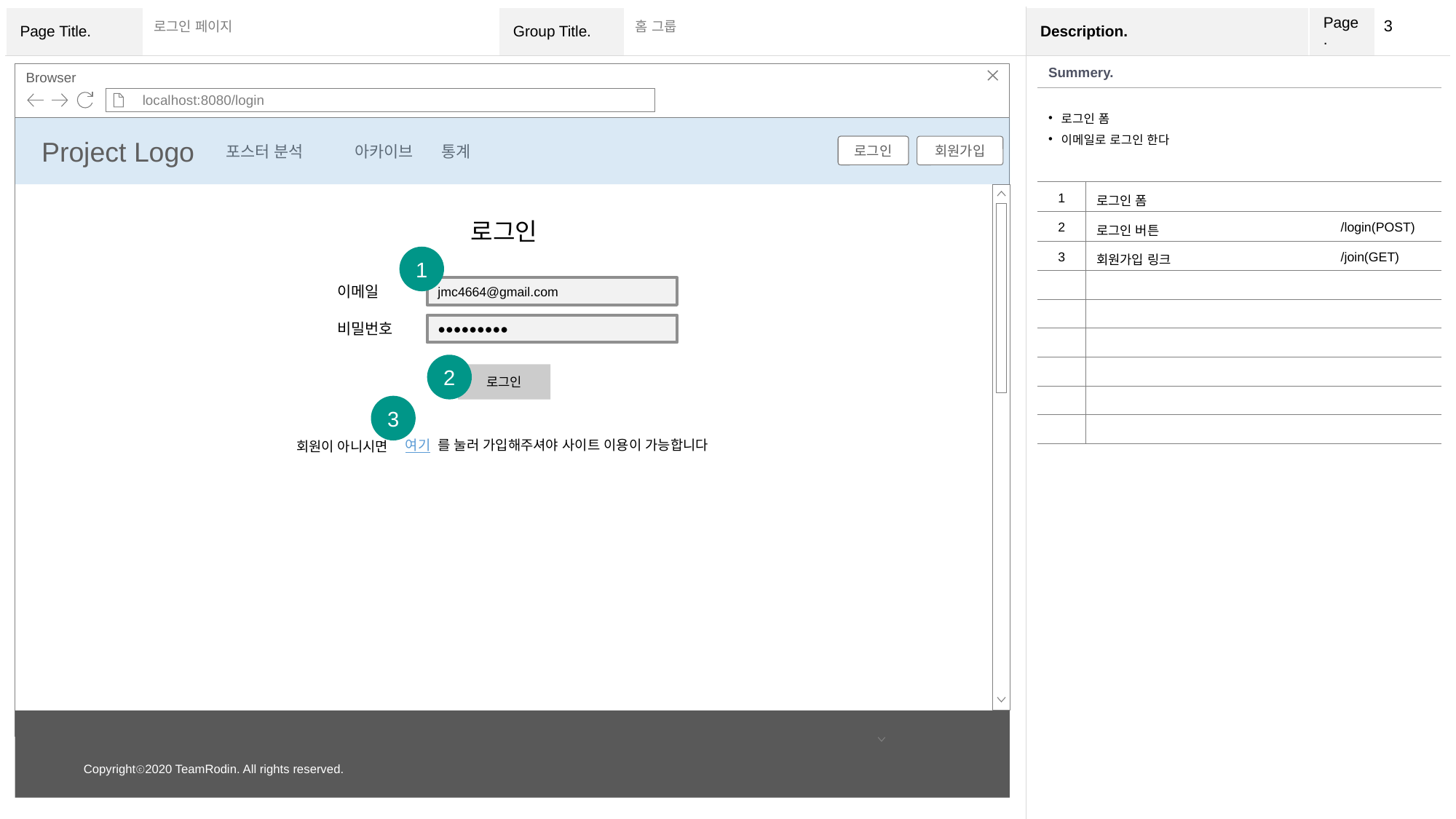

로그인 페이지
홈 그룹
| Summery. |  |  |
| --- | --- | --- |
| 로그인 폼 이메일로 로그인 한다 |  |  |
| 1 | 로그인 폼 |  |
| 2 | 로그인 버튼 | /login(POST) |
| 3 | 회원가입 링크 | /join(GET) |
|  |  |  |
|  |  |  |
|  |  |  |
|  |  |  |
|  |  |  |
|  |  |  |
localhost:8080/login
로그인
회원가입
로그인
1
이메일
jmc4664@gmail.com
비밀번호
●●●●●●●●●
2
로그인
3
여기
를 눌러 가입해주셔야 사이트 이용이 가능합니다
회원이 아니시면